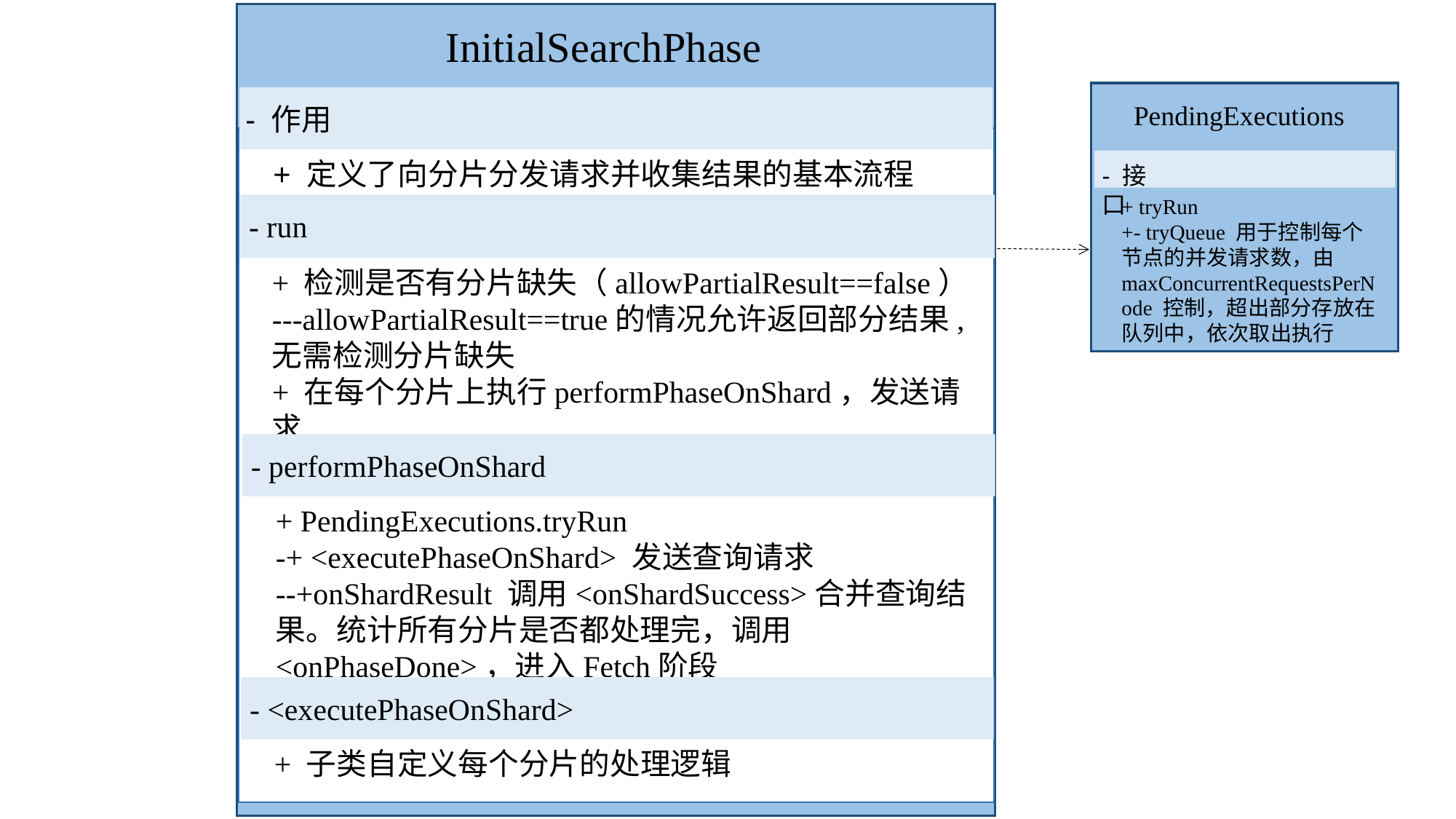

InitialSearchPhase

PendingExecutions

- 接口
+ tryRun
+- tryQueue 用于控制每个节点的并发请求数，由 maxConcurrentRequestsPerNode 控制，超出部分存放在队列中，依次取出执行

- 作用
+ 定义了向分片分发请求并收集结果的基本流程

- run
+ 检测是否有分片缺失（allowPartialResult==false）
---allowPartialResult==true的情况允许返回部分结果,无需检测分片缺失
+ 在每个分片上执行performPhaseOnShard，发送请求

- performPhaseOnShard
+ PendingExecutions.tryRun
-+ <executePhaseOnShard> 发送查询请求
--+onShardResult 调用<onShardSuccess>合并查询结果。统计所有分片是否都处理完，调用<onPhaseDone>，进入Fetch阶段
--+executeNext

- <executePhaseOnShard>
+ 子类自定义每个分片的处理逻辑